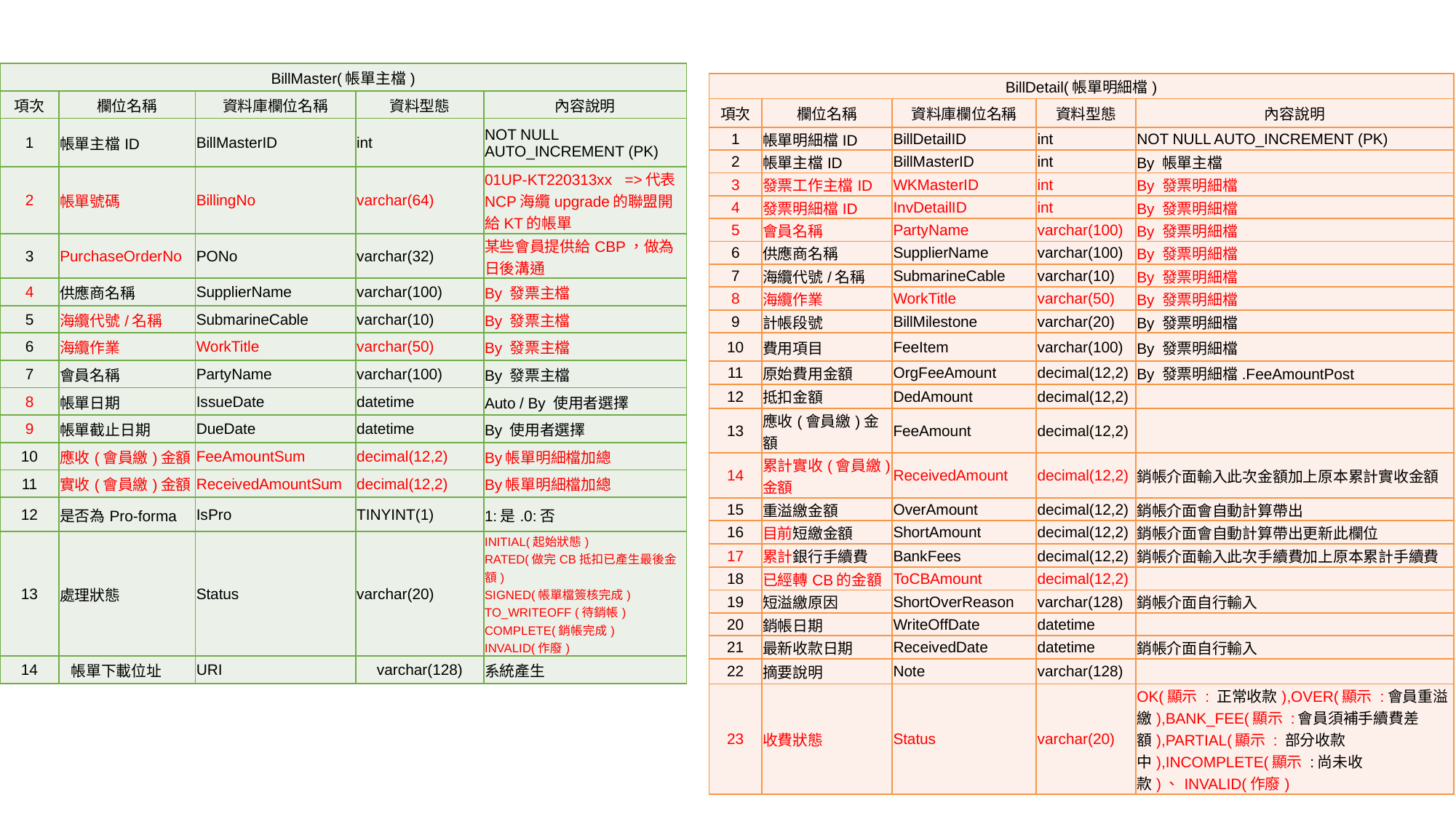

| BillMaster(帳單主檔) |  |  |  |  |
| --- | --- | --- | --- | --- |
| 項次 | 欄位名稱 | 資料庫欄位名稱 | 資料型態 | 內容說明 |
| 1 | 帳單主檔ID | BillMasterID | int | NOT NULL AUTO\_INCREMENT (PK) |
| 2 | 帳單號碼 | BillingNo | varchar(64) | 01UP-KT220313xx =>代表 NCP海纜upgrade的聯盟開給KT的帳單 |
| 3 | PurchaseOrderNo | PONo | varchar(32) | 某些會員提供給CBP，做為日後溝通 |
| 4 | 供應商名稱 | SupplierName | varchar(100) | By 發票主檔 |
| 5 | 海纜代號/名稱 | SubmarineCable | varchar(10) | By 發票主檔 |
| 6 | 海纜作業 | WorkTitle | varchar(50) | By 發票主檔 |
| 7 | 會員名稱 | PartyName | varchar(100) | By 發票主檔 |
| 8 | 帳單日期 | IssueDate | datetime | Auto / By 使用者選擇 |
| 9 | 帳單截止日期 | DueDate | datetime | By 使用者選擇 |
| 10 | 應收(會員繳)金額 | FeeAmountSum | decimal(12,2) | By帳單明細檔加總 |
| 11 | 實收(會員繳)金額 | ReceivedAmountSum | decimal(12,2) | By帳單明細檔加總 |
| 12 | 是否為Pro-forma | IsPro | TINYINT(1) | 1:是.0:否 |
| 13 | 處理狀態 | Status | varchar(20) | INITIAL(起始狀態) RATED(做完CB抵扣已產生最後金額) SIGNED(帳單檔簽核完成) TO\_WRITEOFF (待銷帳) COMPLETE(銷帳完成) INVALID(作廢) |
| 14 | 帳單下載位址 | URI | varchar(128) | 系統產生 |
| BillDetail(帳單明細檔) |  |  |  |  |
| --- | --- | --- | --- | --- |
| 項次 | 欄位名稱 | 資料庫欄位名稱 | 資料型態 | 內容說明 |
| 1 | 帳單明細檔ID | BillDetailID | int | NOT NULL AUTO\_INCREMENT (PK) |
| 2 | 帳單主檔ID | BillMasterID | int | By 帳單主檔 |
| 3 | 發票工作主檔ID | WKMasterID | int | By 發票明細檔 |
| 4 | 發票明細檔ID | InvDetailID | int | By 發票明細檔 |
| 5 | 會員名稱 | PartyName | varchar(100) | By 發票明細檔 |
| 6 | 供應商名稱 | SupplierName | varchar(100) | By 發票明細檔 |
| 7 | 海纜代號/名稱 | SubmarineCable | varchar(10) | By 發票明細檔 |
| 8 | 海纜作業 | WorkTitle | varchar(50) | By 發票明細檔 |
| 9 | 計帳段號 | BillMilestone | varchar(20) | By 發票明細檔 |
| 10 | 費用項目 | FeeItem | varchar(100) | By 發票明細檔 |
| 11 | 原始費用金額 | OrgFeeAmount | decimal(12,2) | By 發票明細檔.FeeAmountPost |
| 12 | 抵扣金額 | DedAmount | decimal(12,2) |  |
| 13 | 應收(會員繳)金額 | FeeAmount | decimal(12,2) |  |
| 14 | 累計實收(會員繳)金額 | ReceivedAmount | decimal(12,2) | 銷帳介面輸入此次金額加上原本累計實收金額 |
| 15 | 重溢繳金額 | OverAmount | decimal(12,2) | 銷帳介面會自動計算帶出 |
| 16 | 目前短繳金額 | ShortAmount | decimal(12,2) | 銷帳介面會自動計算帶出更新此欄位 |
| 17 | 累計銀行手續費 | BankFees | decimal(12,2) | 銷帳介面輸入此次手續費加上原本累計手續費 |
| 18 | 已經轉CB的金額 | ToCBAmount | decimal(12,2) |  |
| 19 | 短溢繳原因 | ShortOverReason | varchar(128) | 銷帳介面自行輸入 |
| 20 | 銷帳日期 | WriteOffDate | datetime |  |
| 21 | 最新收款日期 | ReceivedDate | datetime | 銷帳介面自行輸入 |
| 22 | 摘要說明 | Note | varchar(128) |  |
| 23 | 收費狀態 | Status | varchar(20) | OK(顯示 : 正常收款),OVER(顯示 :會員重溢繳),BANK\_FEE(顯示 :會員須補手續費差額),PARTIAL(顯示 : 部分收款中),INCOMPLETE(顯示 :尚未收款)、INVALID(作廢) |